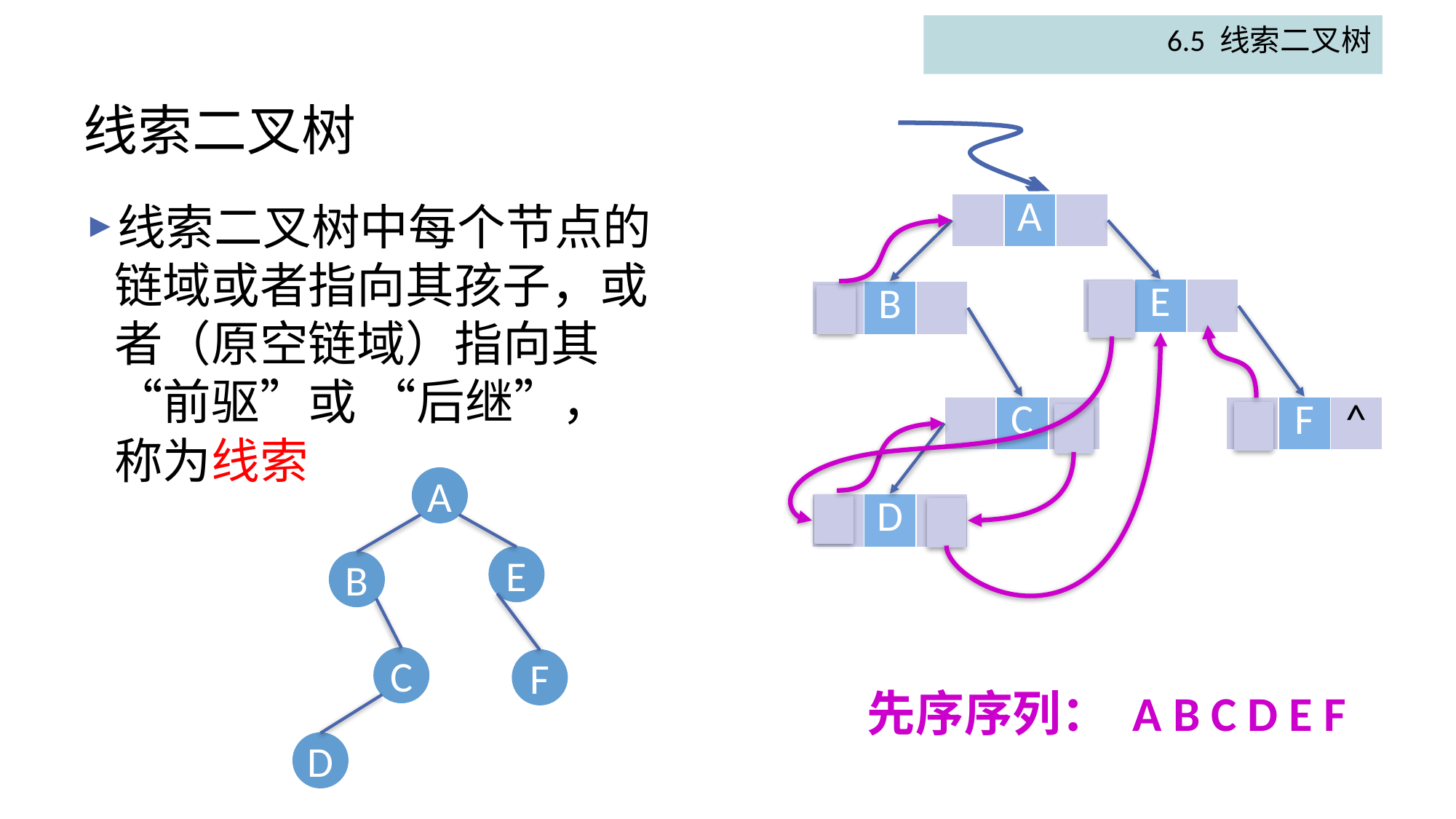

6.5 线索二叉树
# 线索二叉树

线索二叉树中每个节点的链域或者指向其孩子，或者（原空链域）指向其“前驱”或 “后继”，称为线索
|  | A |  |
| --- | --- | --- |

| ^ | E |  |
| --- | --- | --- |
| ^ | B |  |
| --- | --- | --- |

|  | C | ^ |
| --- | --- | --- |
| ^ | F | ^ |
| --- | --- | --- |

A
E
B
C
F
D
| ^ | D | ^ |
| --- | --- | --- |
先序序列： A B C D E F